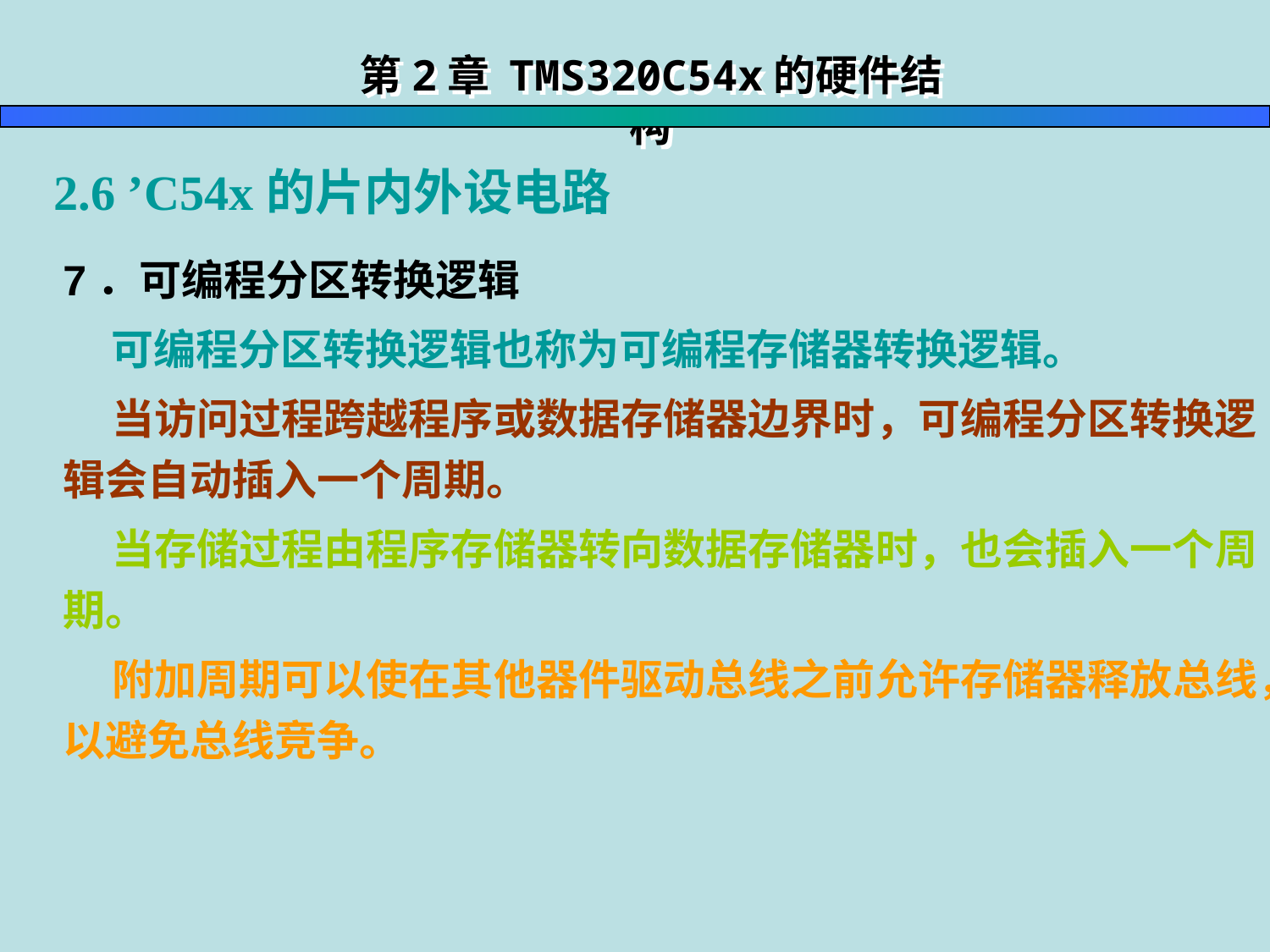

第2章 TMS320C54x的硬件结构

 2.6 ’C54x的片内外设电路
7．可编程分区转换逻辑
    可编程分区转换逻辑也称为可编程存储器转换逻辑。
    当访问过程跨越程序或数据存储器边界时，可编程分区转换逻辑会自动插入一个周期。
    当存储过程由程序存储器转向数据存储器时，也会插入一个周期。
    附加周期可以使在其他器件驱动总线之前允许存储器释放总线，以避免总线竞争。
123